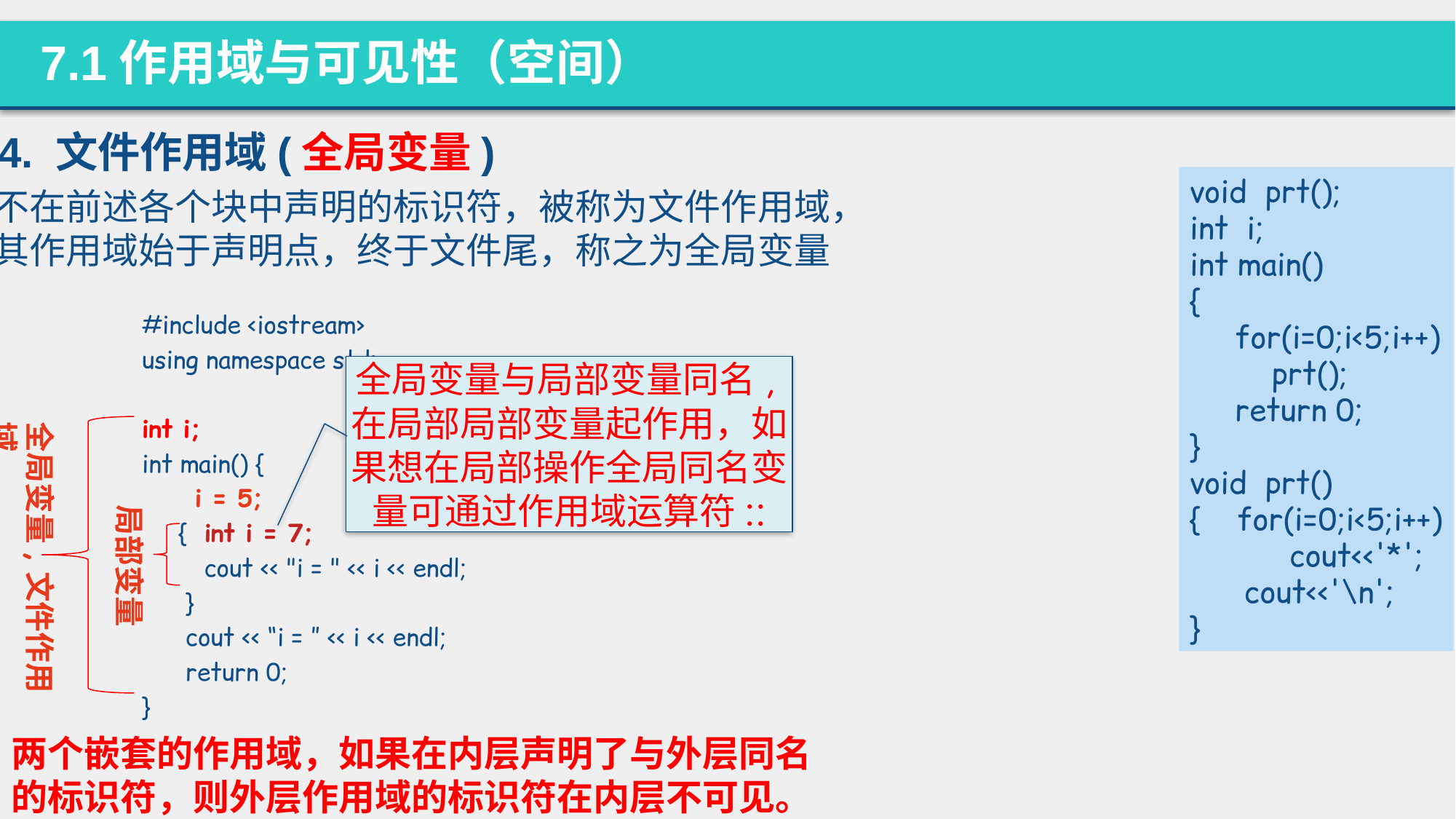

7.1作用域与可见性（空间）
4. 文件作用域(全局变量)
void  prt();
int  i;
int main()
{
     for(i=0;i<5;i++)
         prt();
     return 0;
}
void  prt()
{    for(i=0;i<5;i++)
           cout<<'*';
      cout<<'\n';
}
不在前述各个块中声明的标识符，被称为文件作用域，其作用域始于声明点，终于文件尾，称之为全局变量

#include <iostream>
using namespace std;

int i;
int main() {
     i = 5;
     {	int i = 7;
	cout << "i = " << i << endl;
      }
      cout << “i = ” << i << endl;
      return 0;
}
全局变量与局部变量同名,在局部局部变量起作用，如果想在局部操作全局同名变量可通过作用域运算符::

局部变量
全局变量,文件作用域
两个嵌套的作用域，如果在内层声明了与外层同名的标识符，则外层作用域的标识符在内层不可见。